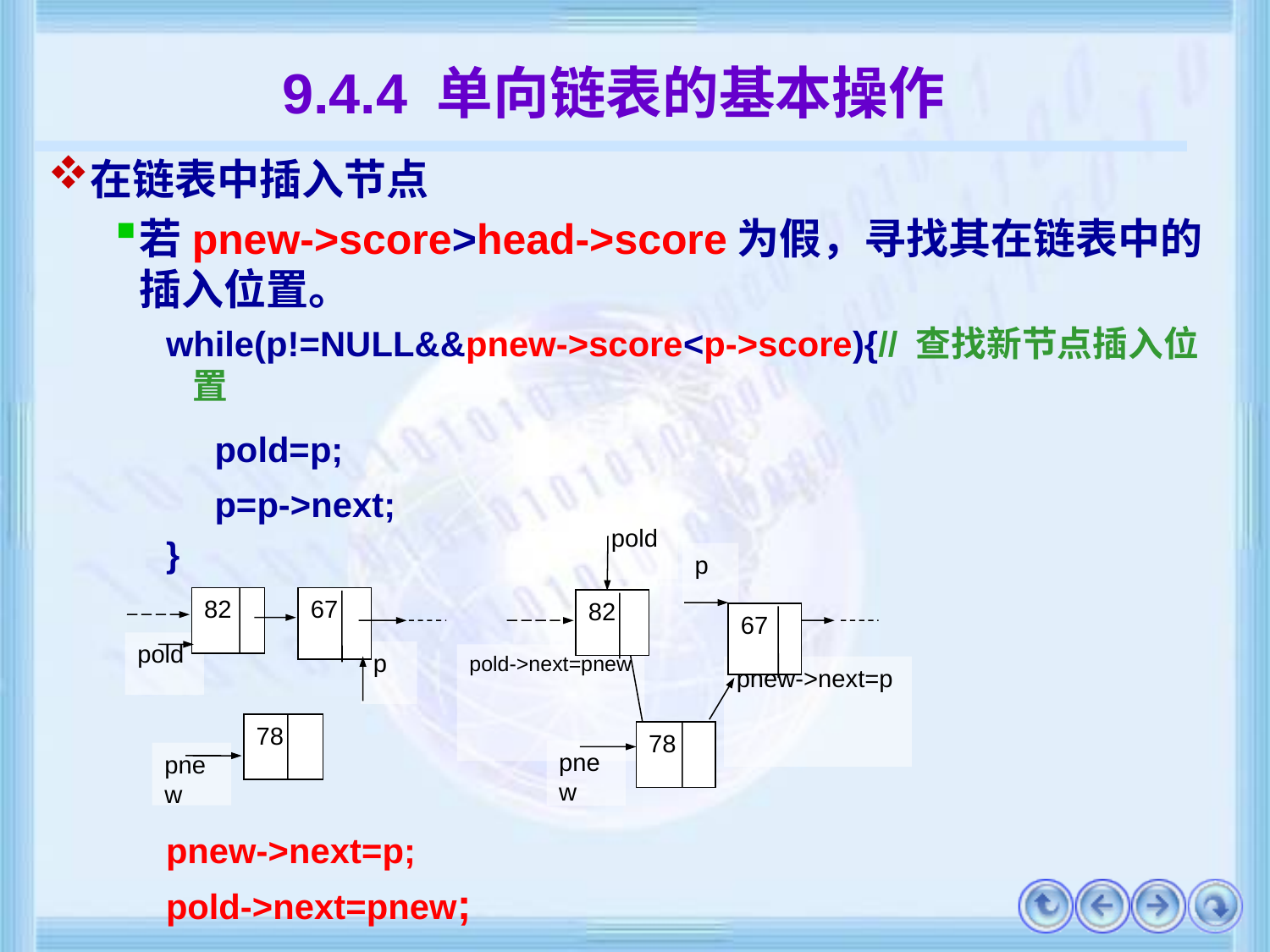

# 9.4.4 单向链表的基本操作
在链表中插入节点
若pnew->score>head->score为假，寻找其在链表中的插入位置。
while(p!=NULL&&pnew->score<p->score){// 查找新节点插入位置
     pold=p;
     p=p->next;
}

pnew->next=p;
pold->next=pnew;

pold

p
82

67

pold
p

pold->next=pnew

pnew->next=p

pnew
pnew

82

67

78

78